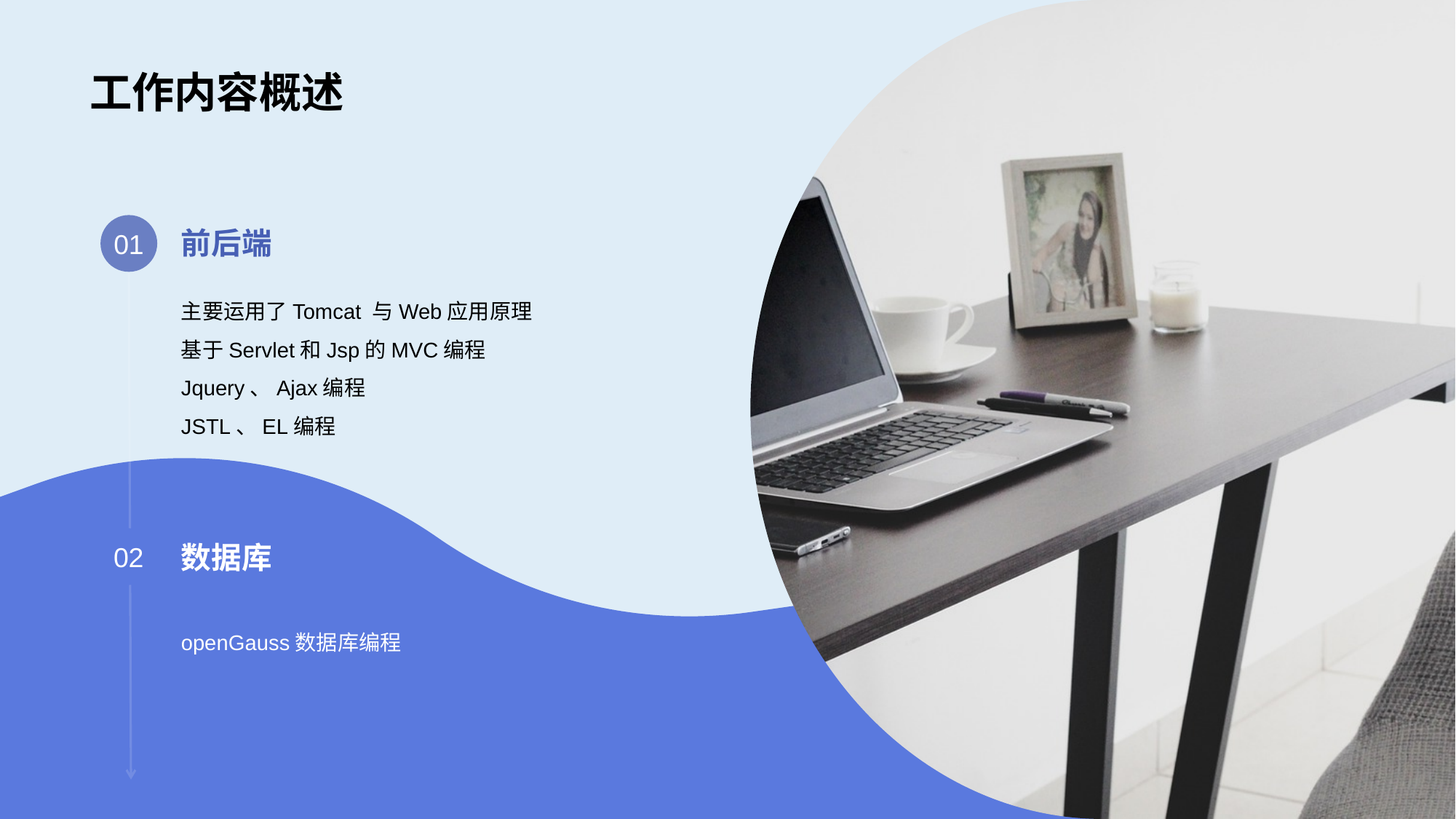

01
前后端
主要运用了Tomcat 与Web应用原理
基于Servlet和Jsp的MVC编程
Jquery、Ajax编程
JSTL、EL编程
02
数据库
openGauss数据库编程

# 工作内容概述
5